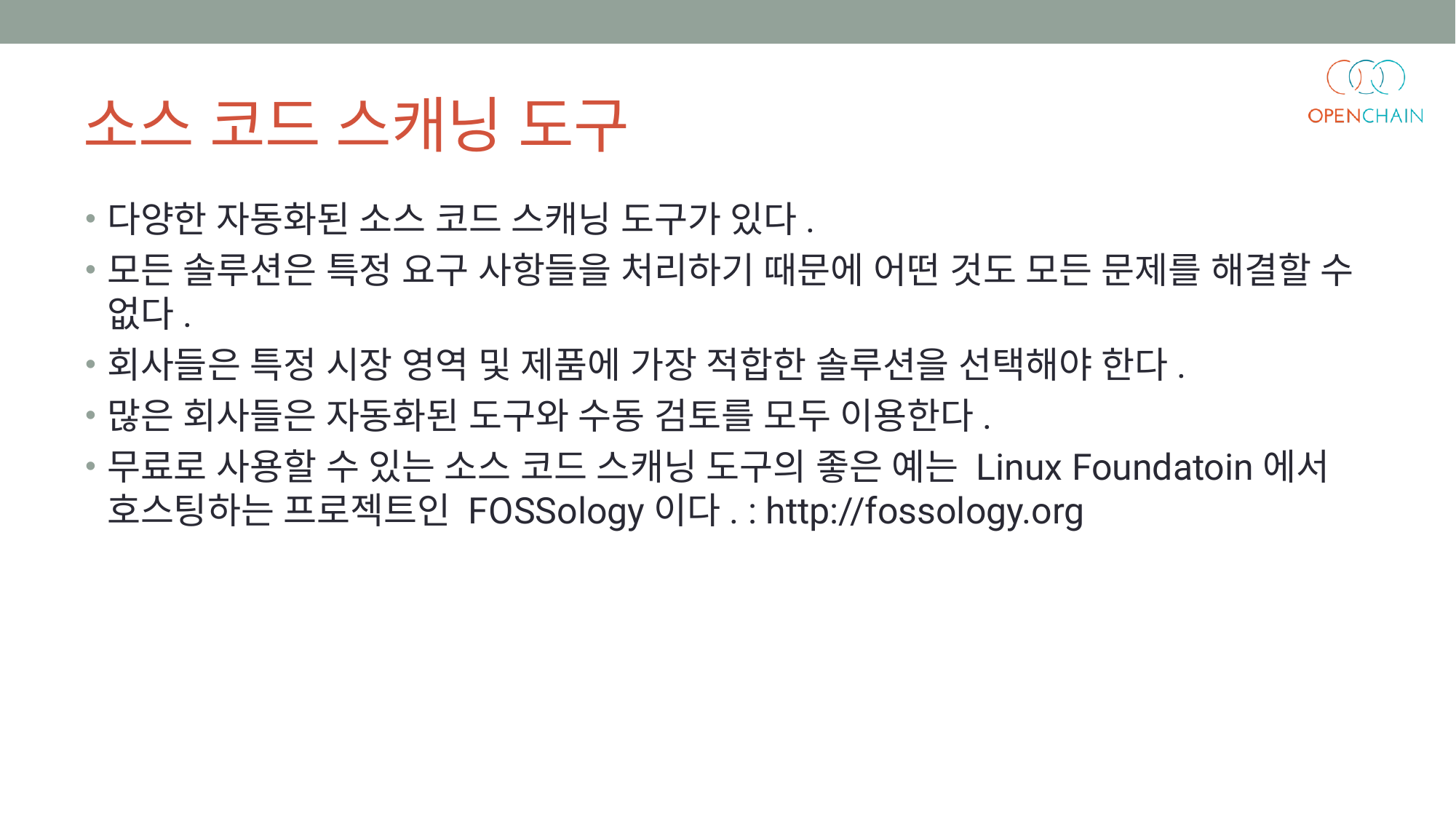

소스 코드 스캐닝 도구
다양한 자동화된 소스 코드 스캐닝 도구가 있다.
모든 솔루션은 특정 요구 사항들을 처리하기 때문에 어떤 것도 모든 문제를 해결할 수 없다.
회사들은 특정 시장 영역 및 제품에 가장 적합한 솔루션을 선택해야 한다.
많은 회사들은 자동화된 도구와 수동 검토를 모두 이용한다.
무료로 사용할 수 있는 소스 코드 스캐닝 도구의 좋은 예는 Linux Foundatoin에서 호스팅하는 프로젝트인 FOSSology이다. : http://fossology.org